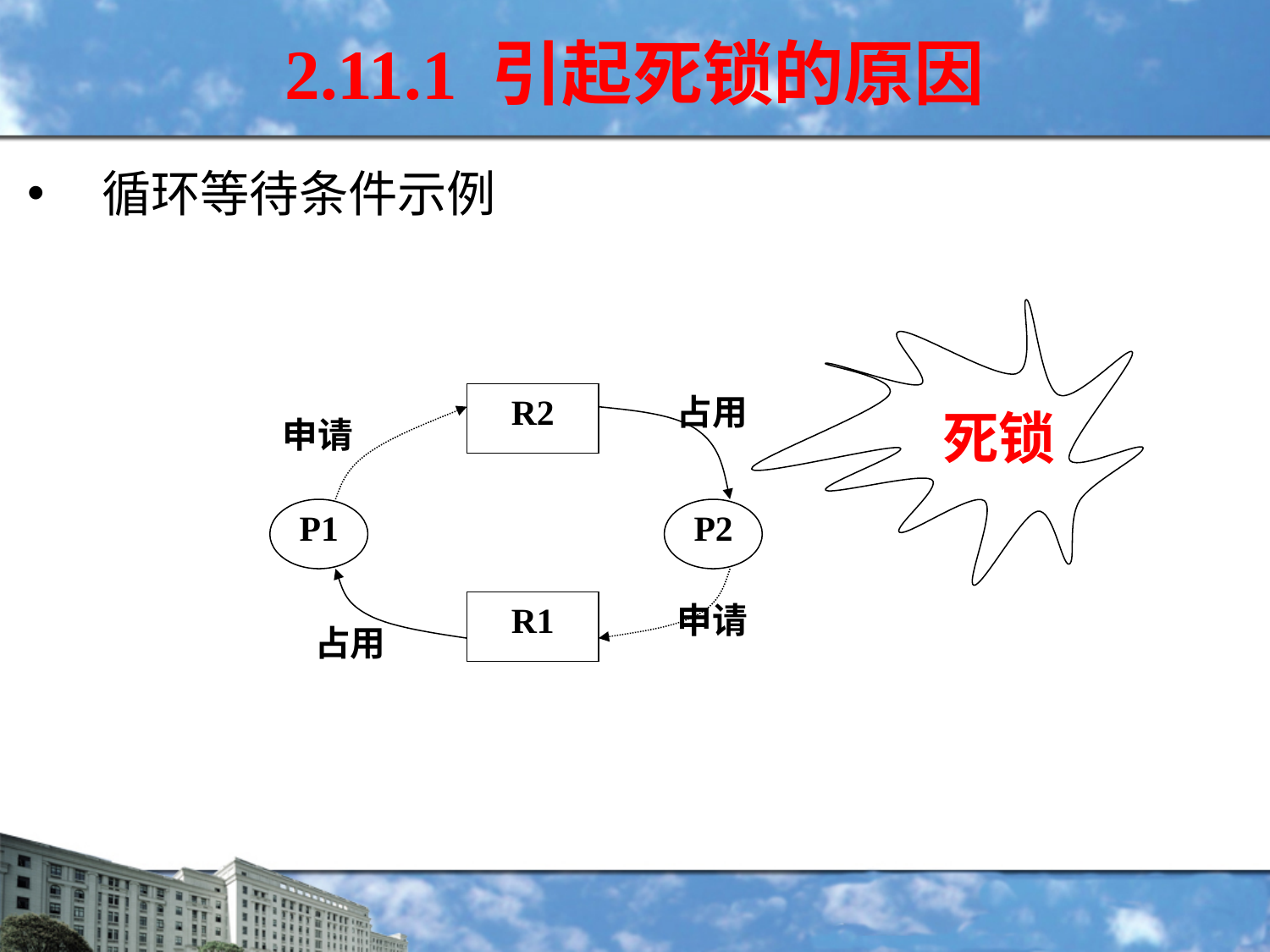

2.11.1 引起死锁的原因
循环等待条件示例

死锁
R2
占用

P2
申请

P1

R1
占用

申请